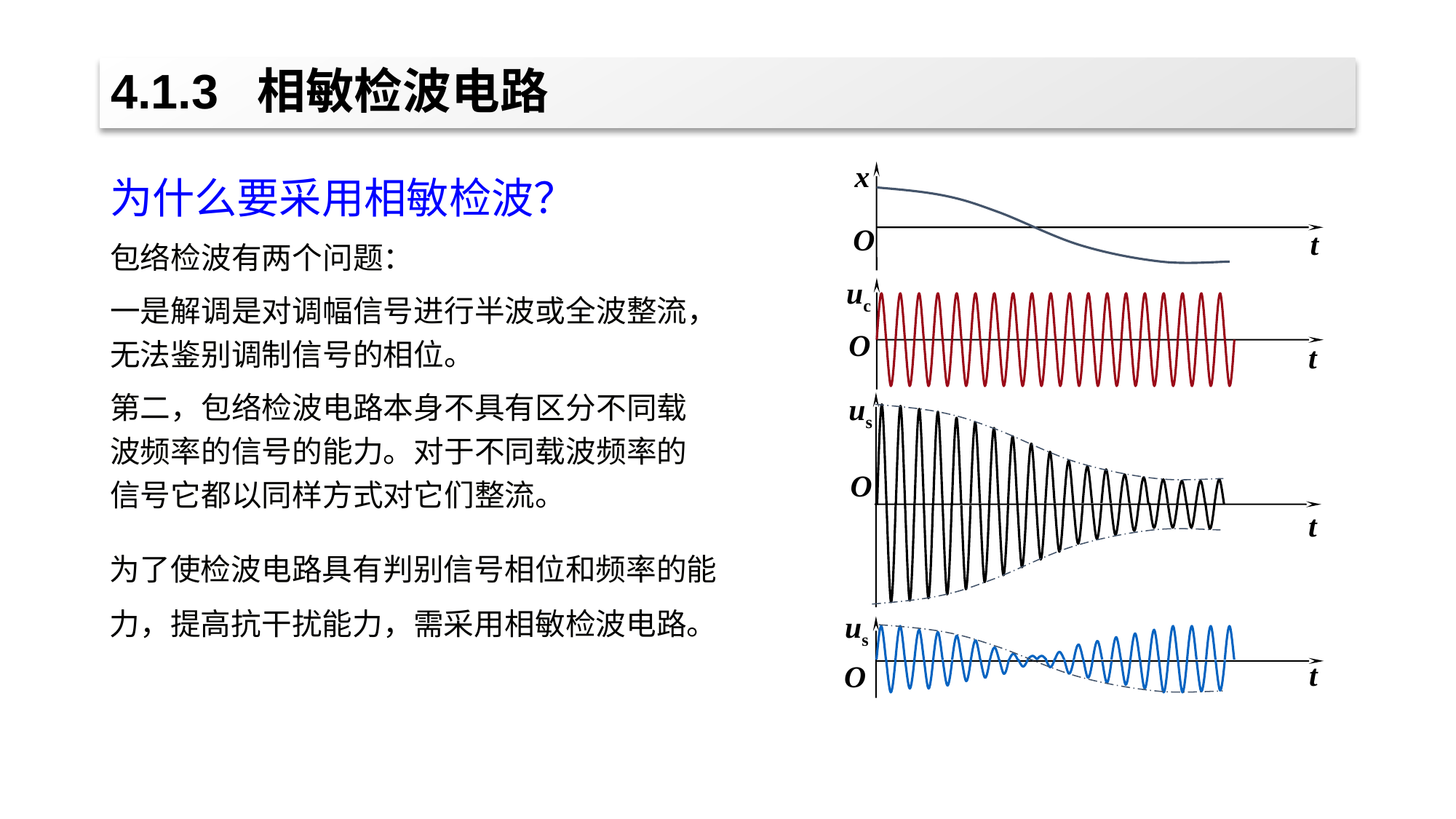

# 4.1.3  相敏检波电路

x

O
t

uc

O
t

us

O

t

us

t

O

为什么要采用相敏检波？
包络检波有两个问题：
一是解调是对调幅信号进行半波或全波整流，无法鉴别调制信号的相位。
第二，包络检波电路本身不具有区分不同载波频率的信号的能力。对于不同载波频率的信号它都以同样方式对它们整流。
为了使检波电路具有判别信号相位和频率的能力，提高抗干扰能力，需采用相敏检波电路。